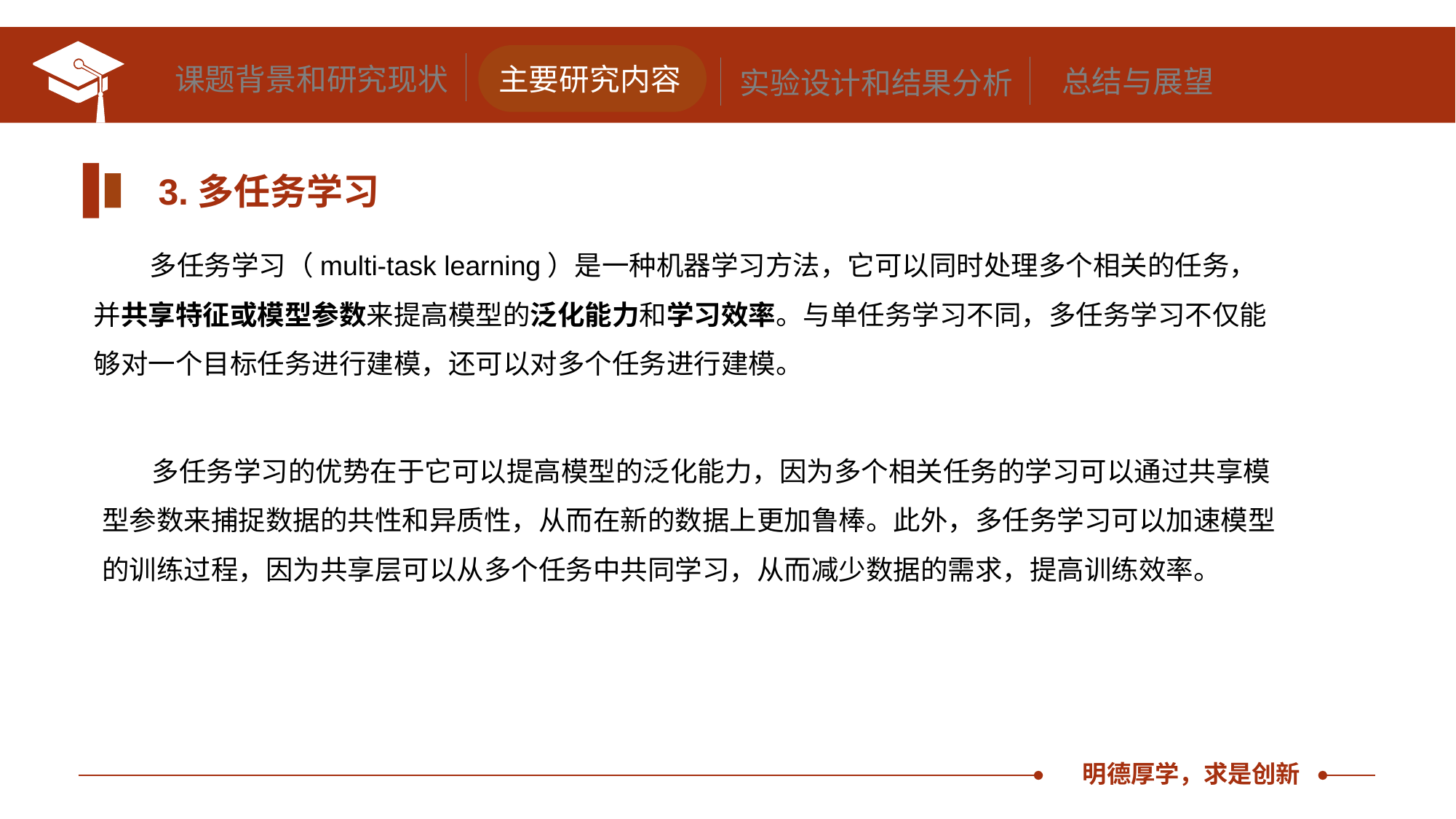

课题背景和研究现状
主要研究内容
总结与展望
实验设计和结果分析

3.多任务学习

        多任务学习（multi-task learning）是一种机器学习方法，它可以同时处理多个相关的任务，并共享特征或模型参数来提高模型的泛化能力和学习效率。与单任务学习不同，多任务学习不仅能够对一个目标任务进行建模，还可以对多个任务进行建模。
       多任务学习的优势在于它可以提高模型的泛化能力，因为多个相关任务的学习可以通过共享模型参数来捕捉数据的共性和异质性，从而在新的数据上更加鲁棒。此外，多任务学习可以加速模型的训练过程，因为共享层可以从多个任务中共同学习，从而减少数据的需求，提高训练效率。